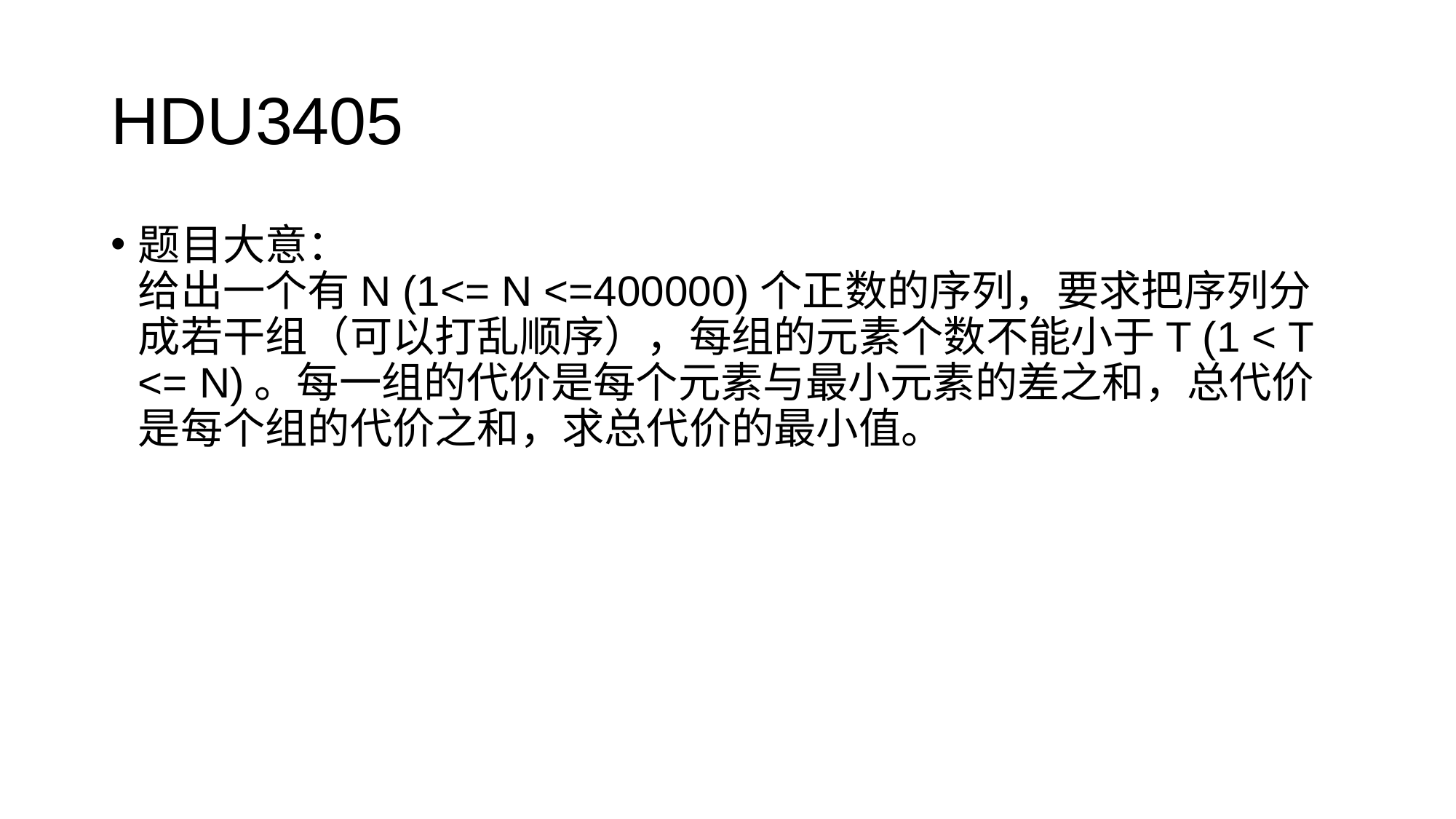

# HDU3405
题目大意： 
给出一个有N (1<= N <=400000)个正数的序列，要求把序列分成若干组（可以打乱顺序），每组的元素个数不能小于T (1 < T <= N)。每一组的代价是每个元素与最小元素的差之和，总代价是每个组的代价之和，求总代价的最小值。